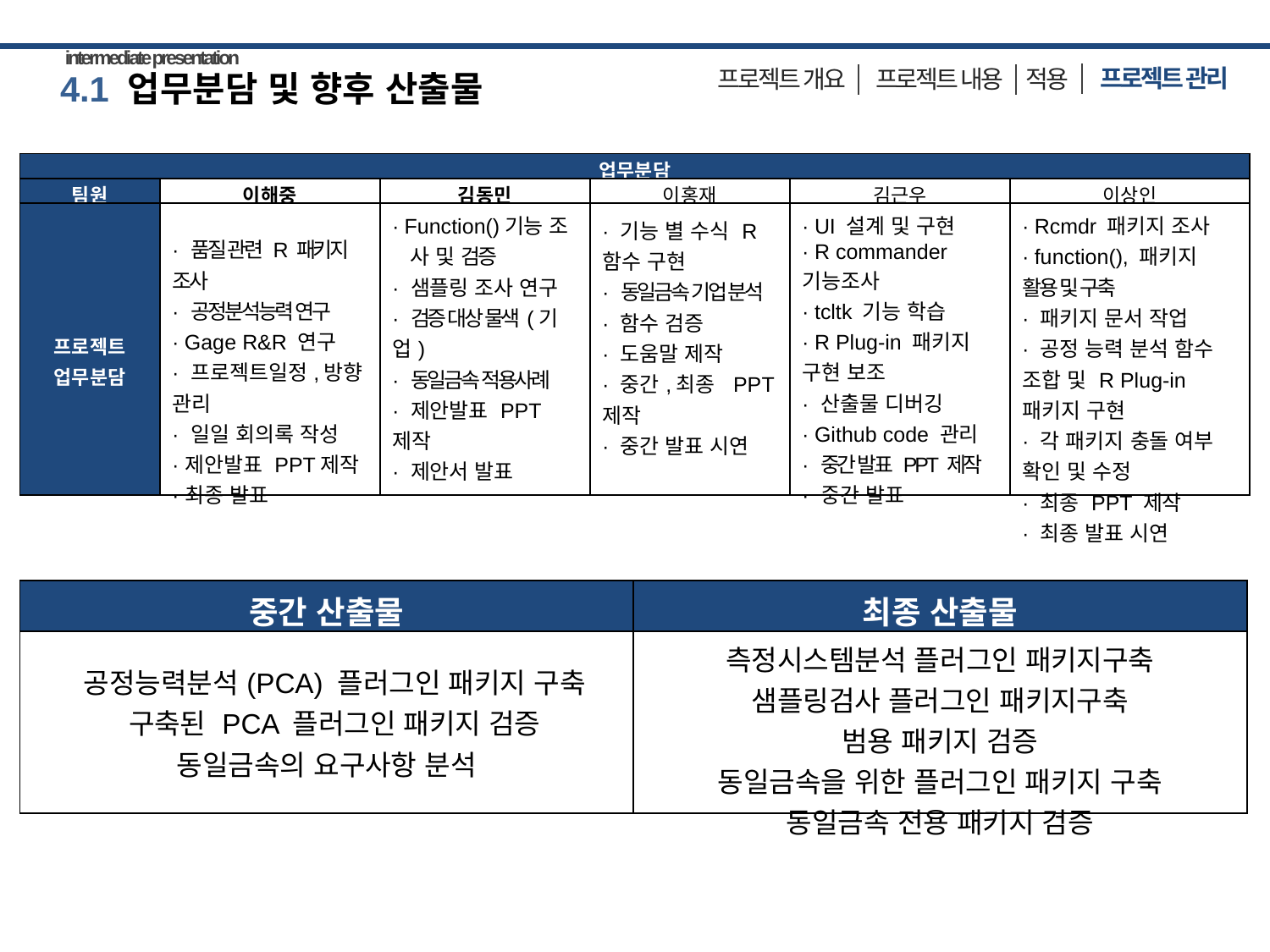

intermediate presentation
프로젝트 관리
적용
 프로젝트 내용
프로젝트 개요

4.1 업무분담 및 향후 산출물

| 업무분담 |  |  |  |  |  |
| --- | --- | --- | --- | --- | --- |
| 팀원 | 이해중 | 김동민 | 이홍재 | 김근우 | 이상인 |
| 프로젝트 업무분담 | ∙ 품질 관련 R 패키지 조사 ∙ 공정분석능력 연구 ∙ Gage R&R 연구 ∙ 프로젝트일정,방향 관리 ∙ 일일 회의록 작성 ∙제안발표 PPT제작 ∙최종 발표 | ∙ Function()기능 조 사 및 검증 ∙ 샘플링 조사 연구 ∙ 검증 대상 물색(기업) ∙ 동일금속 적용사례 ∙ 제안발표 PPT제작 ∙ 제안서 발표 | ∙ 기능 별 수식 R 함수 구현 ∙ 동일금속 기업 분석 ∙ 함수 검증 ∙ 도움말 제작 ∙ 중간,최종 PPT제작 ∙ 중간 발표 시연 | ∙ UI 설계 및 구현 ∙ R commander 기능조사 ∙ tcltk 기능 학습 ∙ R Plug-in 패키지 구현 보조 ∙ 산출물 디버깅 ∙ Github code 관리 ∙ 중간 발표 PPT 제작 ∙ 중간 발표 | ∙ Rcmdr 패키지 조사 ∙ function(), 패키지 활용 및 구축 ∙ 패키지 문서 작업 ∙ 공정 능력 분석 함수 조합 및 R Plug-in 패키지 구현 ∙ 각 패키지 충돌 여부 확인 및 수정 ∙ 최종 PPT 제작 ∙ 최종 발표 시연 |
| 중간 산출물 | 최종 산출물 |
| --- | --- |
| 공정능력분석(PCA) 플러그인 패키지 구축 구축된 PCA 플러그인 패키지 검증 동일금속의 요구사항 분석 | 측정시스템분석 플러그인 패키지구축 샘플링검사 플러그인 패키지구축 범용 패키지 검증 동일금속을 위한 플러그인 패키지 구축 동일금속 전용 패키지 검증 |
25